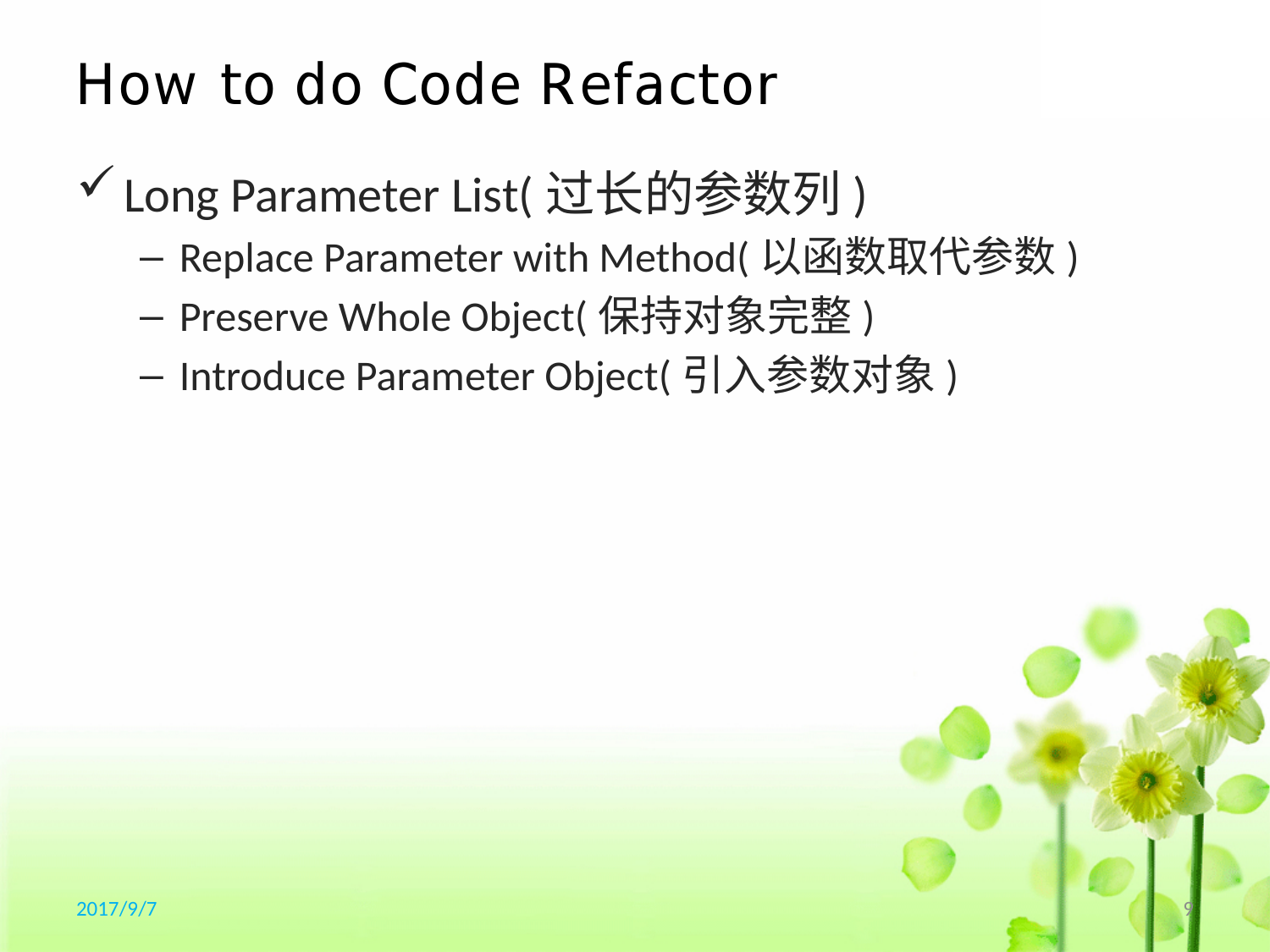

# How to do Code Refactor
Long Parameter List(过长的参数列)
Replace Parameter with Method(以函数取代参数)
Preserve Whole Object(保持对象完整)
Introduce Parameter Object(引入参数对象)
2017/9/7
9